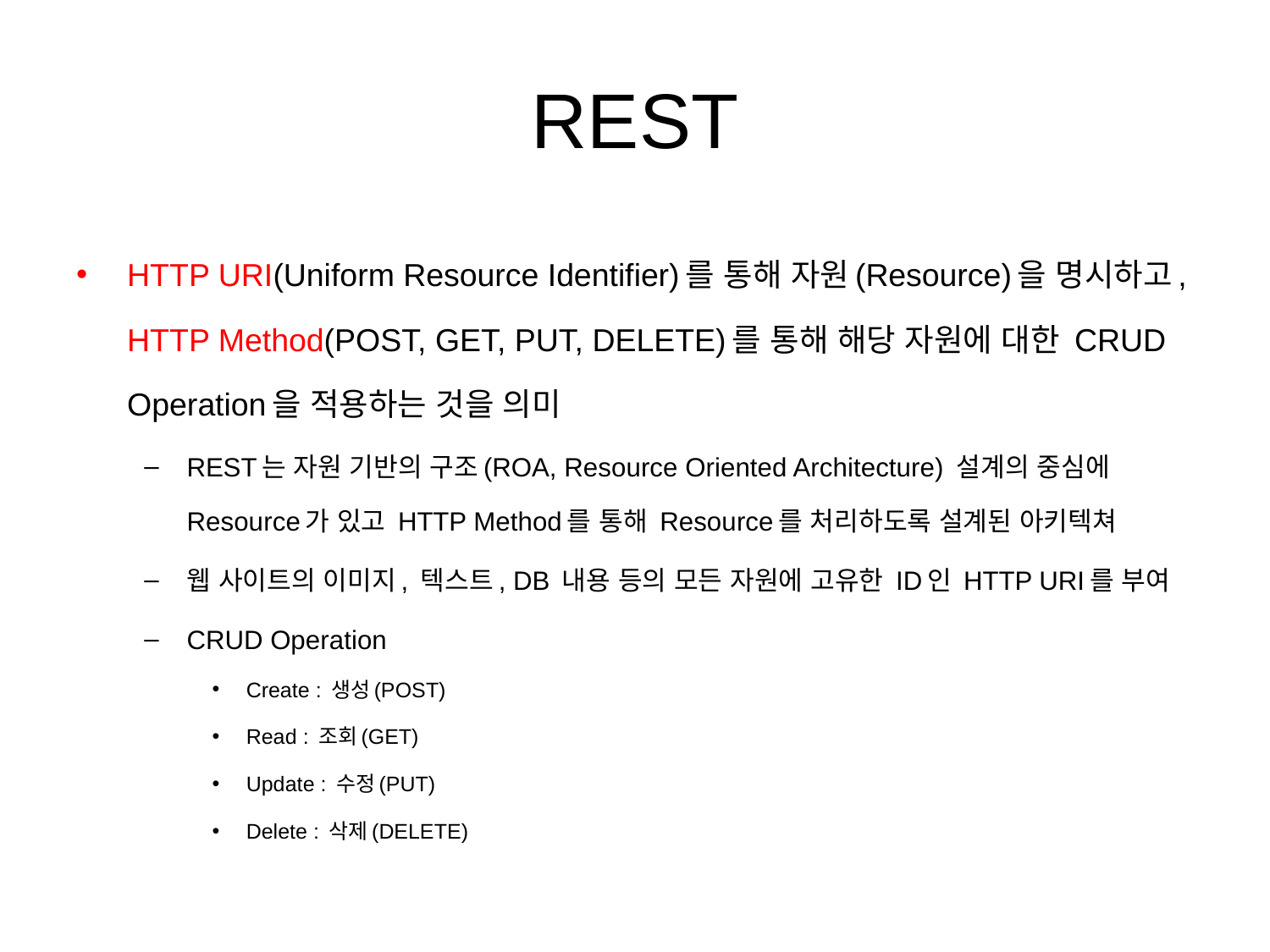

# REST
HTTP URI(Uniform Resource Identifier)를 통해 자원(Resource)을 명시하고, HTTP Method(POST, GET, PUT, DELETE)를 통해 해당 자원에 대한 CRUD Operation을 적용하는 것을 의미
REST는 자원 기반의 구조(ROA, Resource Oriented Architecture) 설계의 중심에 Resource가 있고 HTTP Method를 통해 Resource를 처리하도록 설계된 아키텍쳐
웹 사이트의 이미지, 텍스트, DB 내용 등의 모든 자원에 고유한 ID인 HTTP URI를 부여
CRUD Operation
Create : 생성(POST)
Read : 조회(GET)
Update : 수정(PUT)
Delete : 삭제(DELETE)